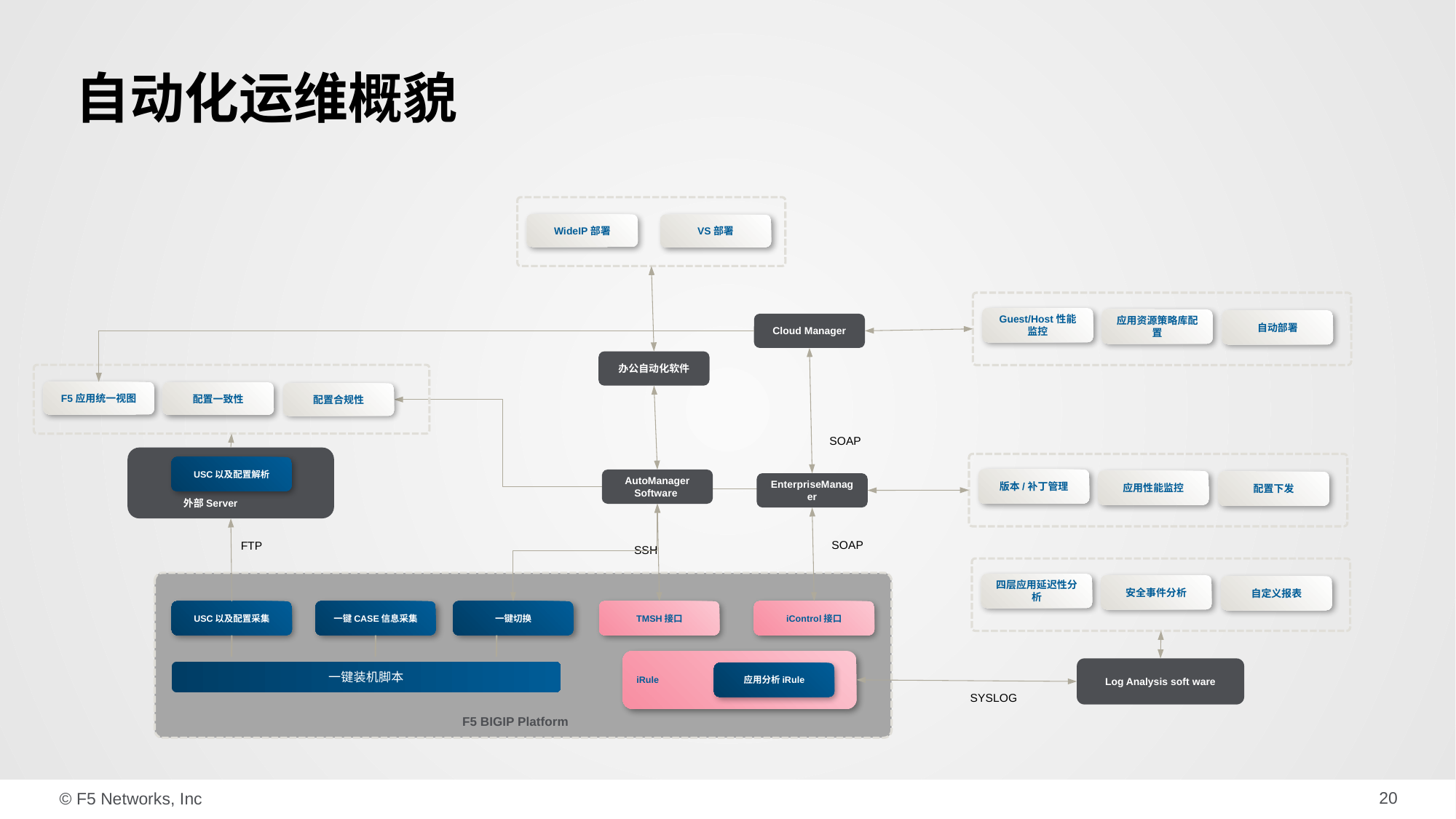

自动化运维概貌

WideIP部署
VS部署

Guest/Host性能监控
应用资源策略库配置
自动部署
Cloud Manager
办公自动化软件

F5应用统一视图
配置一致性
配置合规性
SOAP

版本/补丁管理
应用性能监控
配置下发
USC以及配置解析
AutoManager Software
EnterpriseManager
外部Server
SOAP
FTP
SSH

四层应用延迟性分析
安全事件分析
自定义报表

USC以及配置采集
一键CASE信息采集
一键切换
TMSH接口
iControl接口
iRule
Log Analysis soft ware
一键装机脚本
应用分析iRule
SYSLOG
F5 BIGIP Platform